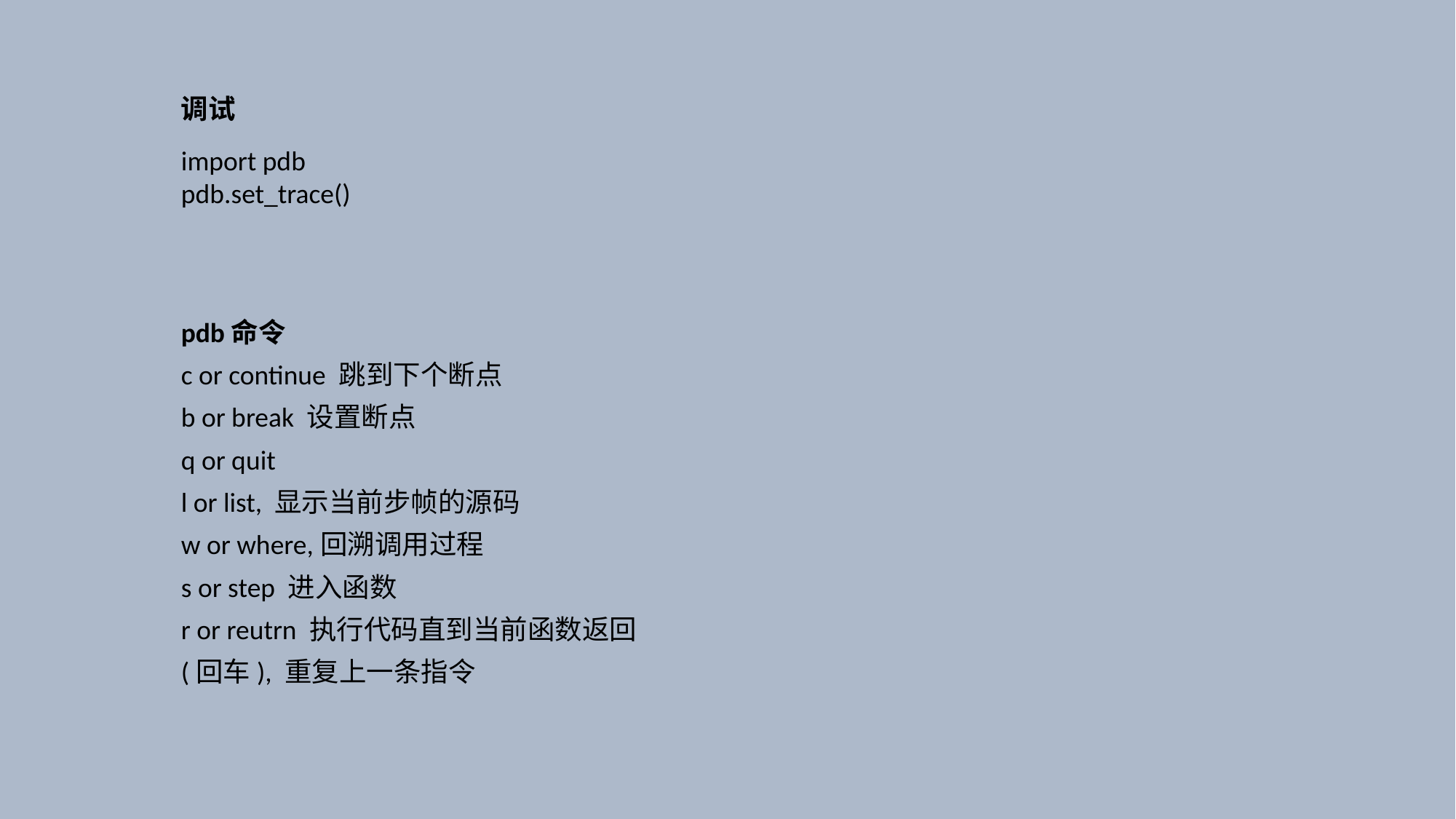

调试
import pdb
pdb.set_trace()
pdb命令
c or continue 跳到下个断点
b or break 设置断点
q or quit
l or list, 显示当前步帧的源码
w or where,回溯调用过程
s or step 进入函数
r or reutrn 执行代码直到当前函数返回
(回车), 重复上一条指令